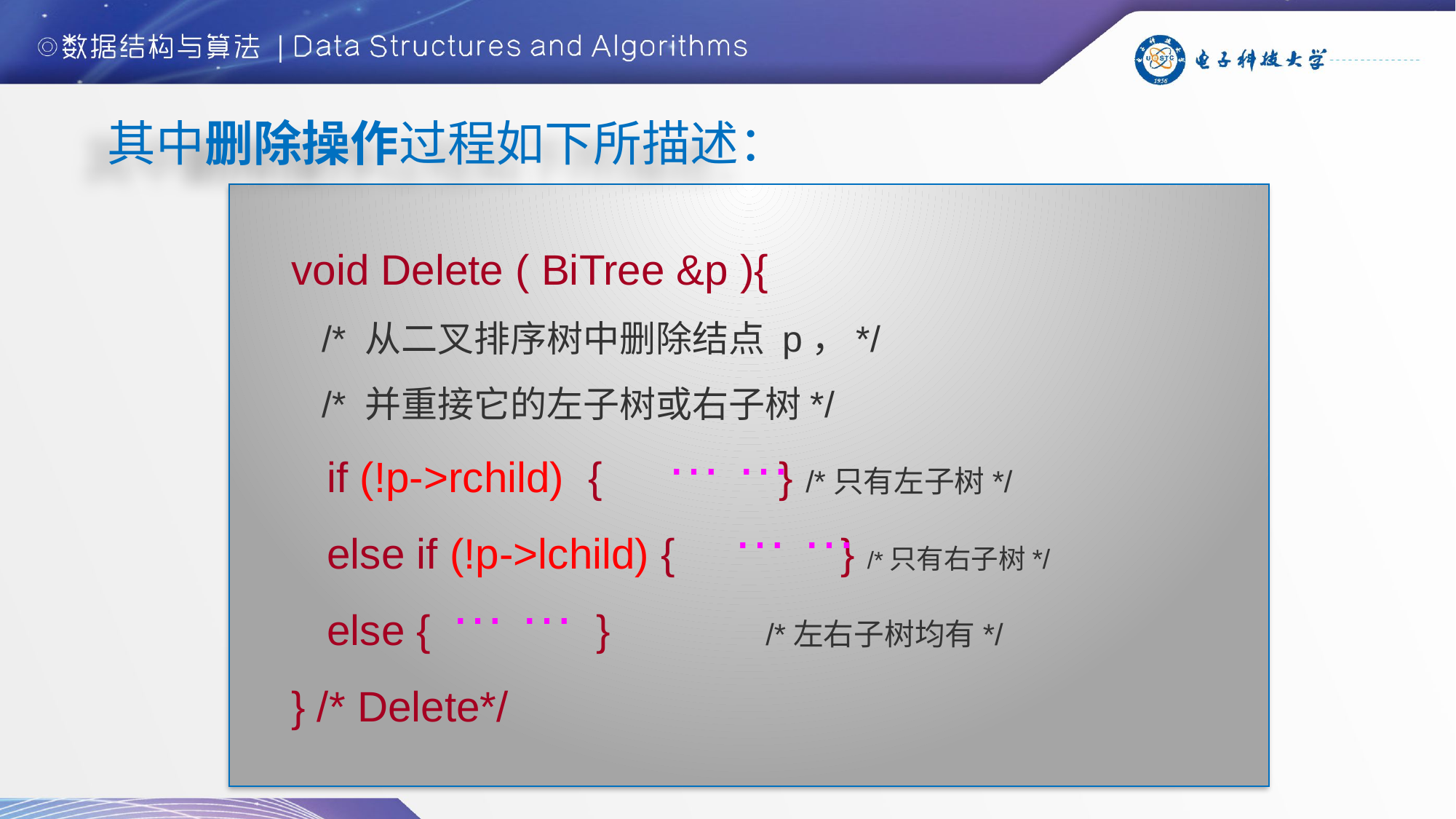

其中删除操作过程如下所描述：

void Delete ( BiTree &p ){
   /* 从二叉排序树中删除结点 p，*/
   /* 并重接它的左子树或右子树*/
   if (!p->rchild)  {               } /*只有左子树*/
   else if (!p->lchild) {              } /*只有右子树*/
   else {              }                 /*左右子树均有*/
} /* Delete*/
… …
… …
… …